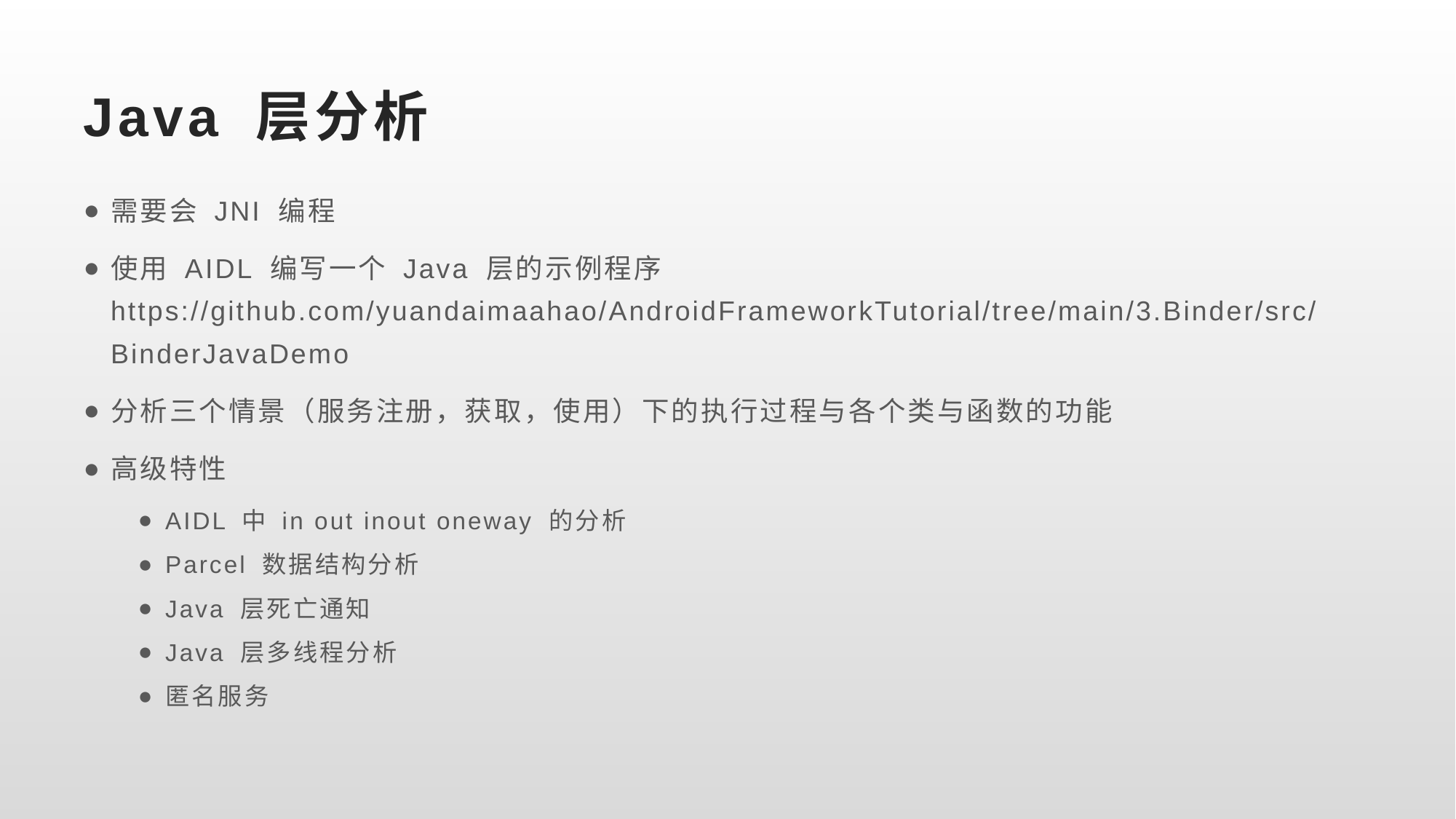

# Java 层分析
需要会 JNI 编程
使用 AIDL 编写一个 Java 层的示例程序 https://github.com/yuandaimaahao/AndroidFrameworkTutorial/tree/main/3.Binder/src/BinderJavaDemo
分析三个情景（服务注册，获取，使用）下的执行过程与各个类与函数的功能
高级特性
AIDL 中 in out inout oneway 的分析
Parcel 数据结构分析
Java 层死亡通知
Java 层多线程分析
匿名服务